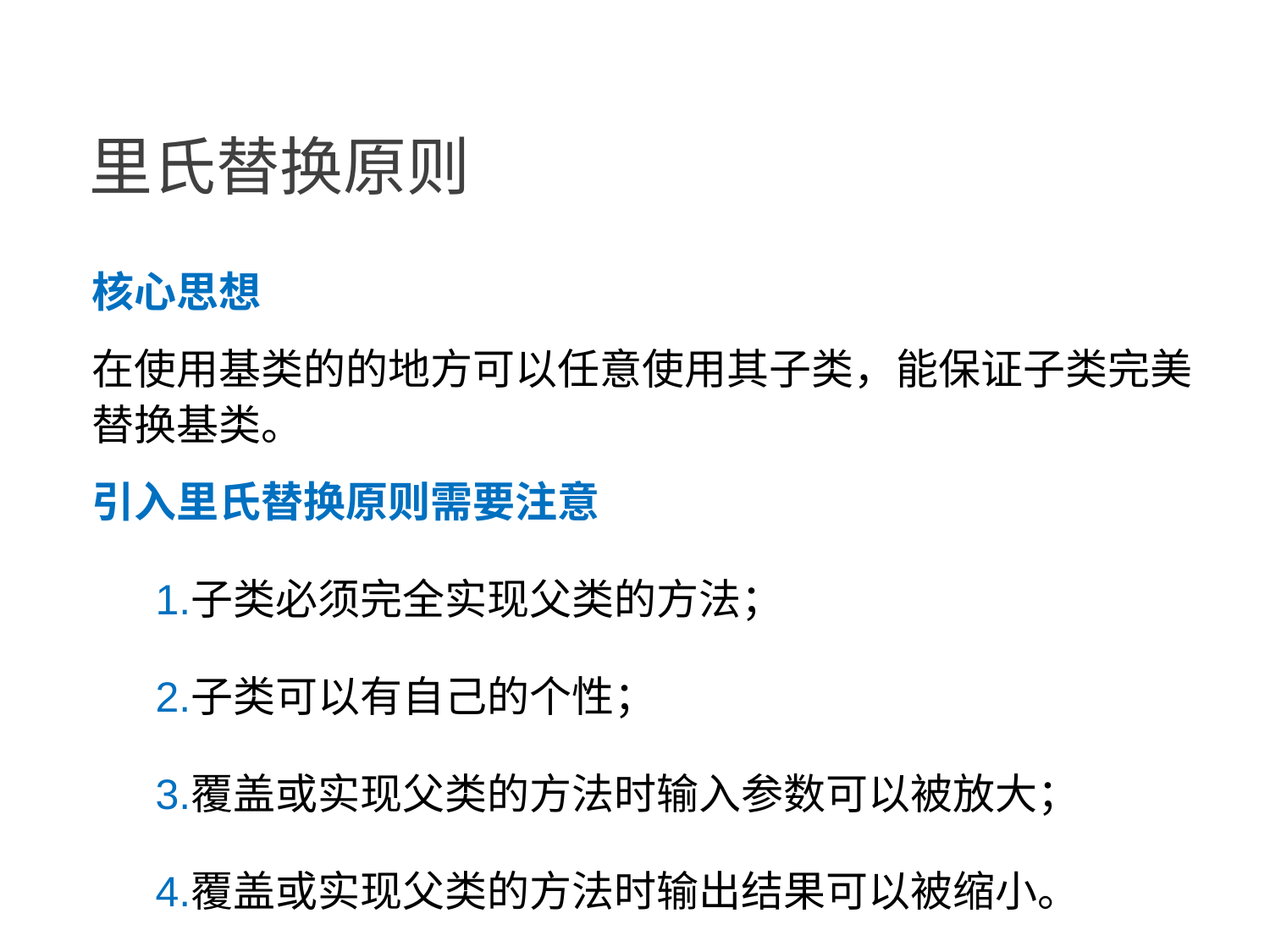

里氏替换原则
核心思想
在使用基类的的地方可以任意使用其子类，能保证子类完美替换基类。
引入里氏替换原则需要注意
子类必须完全实现父类的方法；
子类可以有自己的个性；
覆盖或实现父类的方法时输入参数可以被放大；
覆盖或实现父类的方法时输出结果可以被缩小。